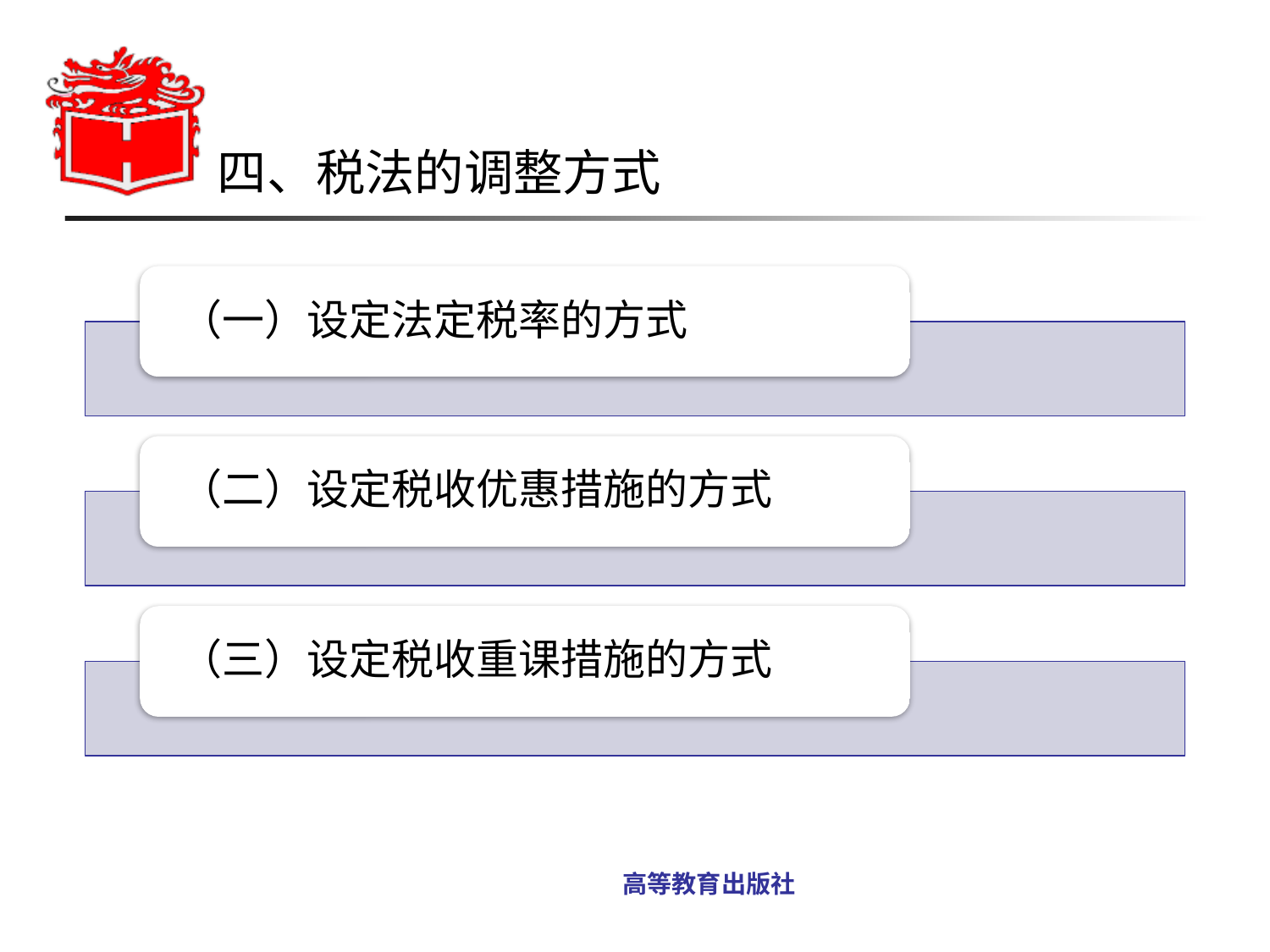

四、税法的调整方式
（一）设定法定税率的方式
（二）设定税收优惠措施的方式
（三）设定税收重课措施的方式

高等教育出版社